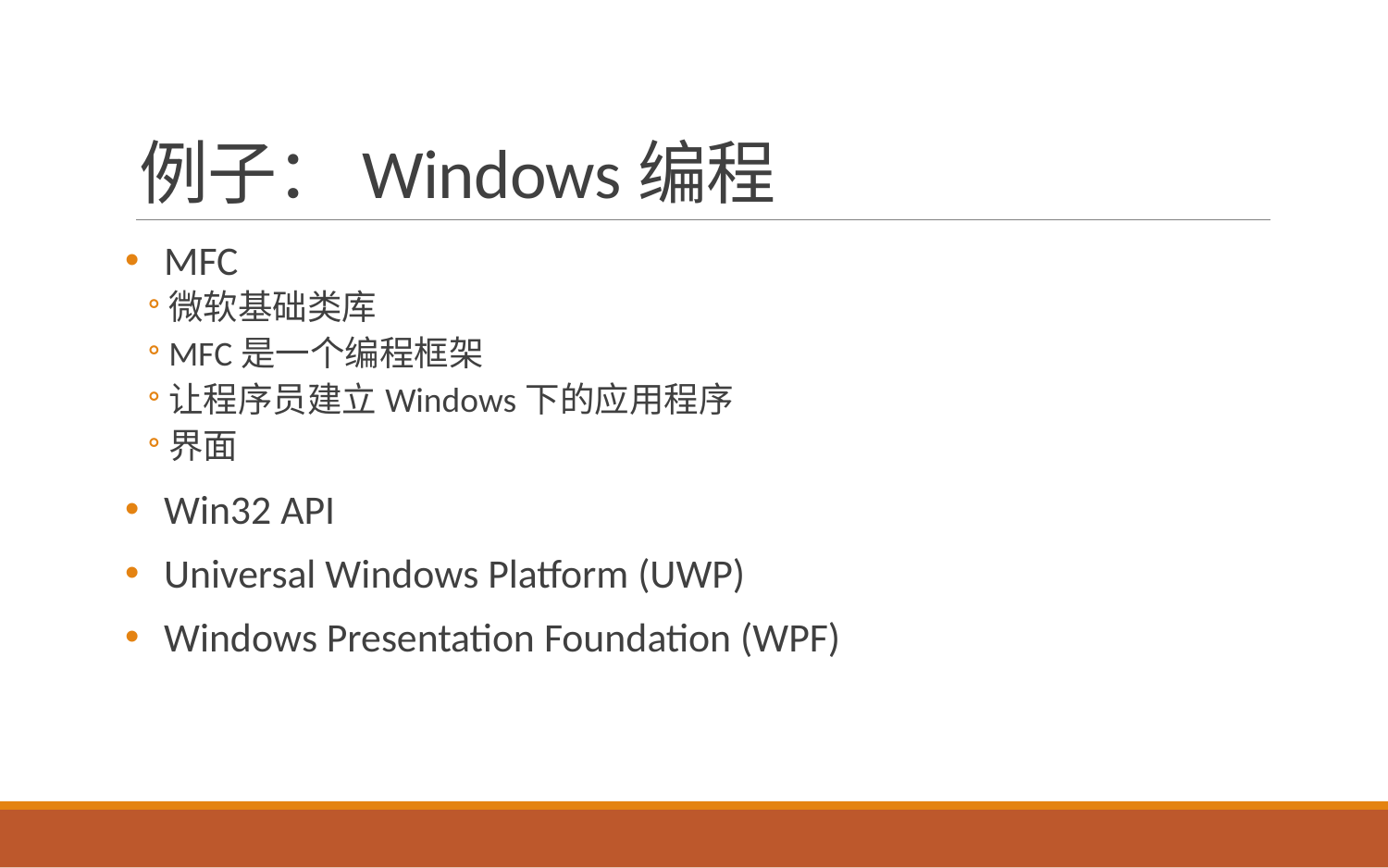

# 例子：Windows编程
MFC
微软基础类库
MFC是一个编程框架
让程序员建立Windows下的应用程序
界面
Win32 API
Universal Windows Platform (UWP)
Windows Presentation Foundation (WPF)